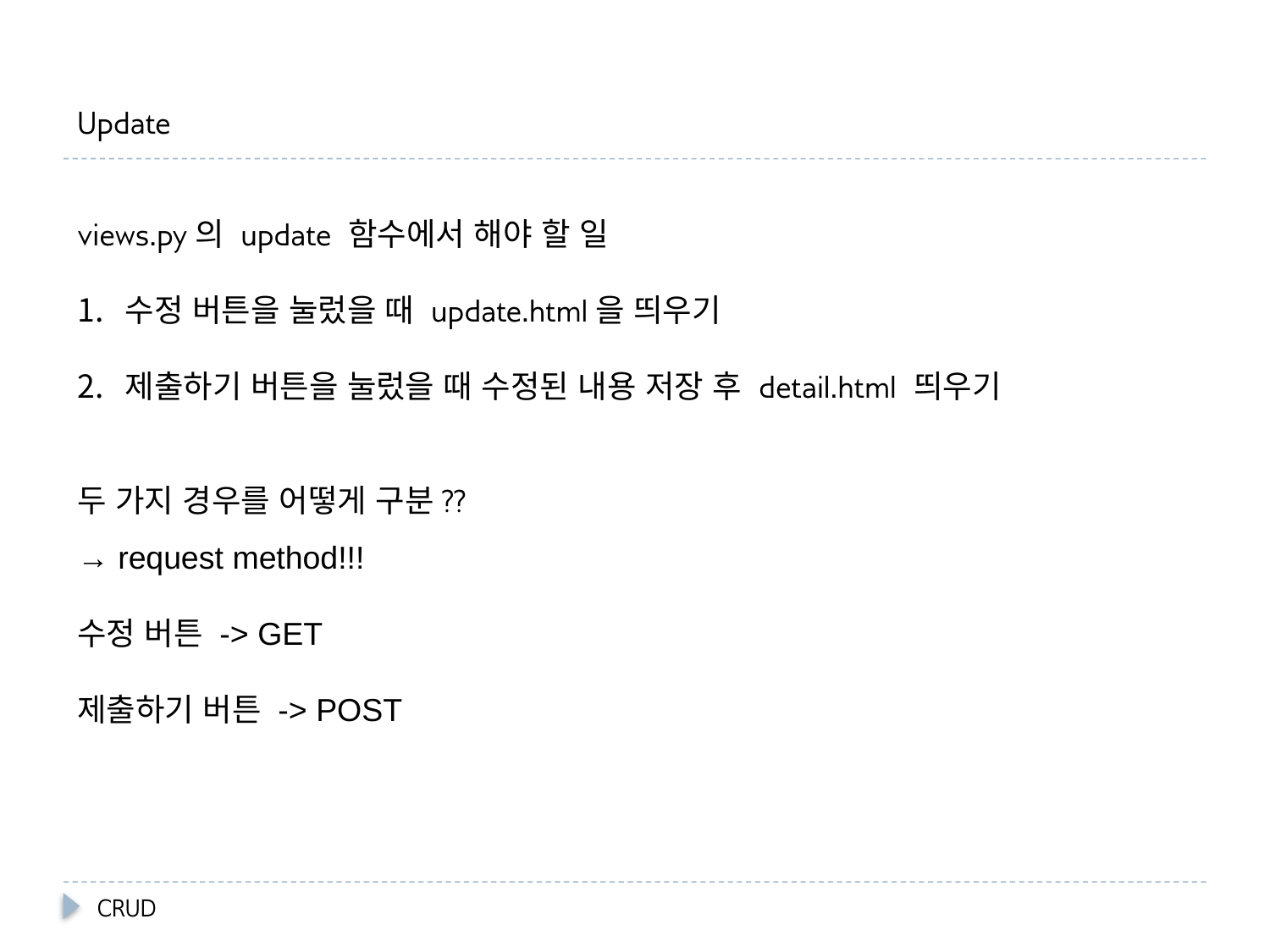

Update
views.py의 update 함수에서 해야 할 일

수정 버튼을 눌렀을 때 update.html을 띄우기

제출하기 버튼을 눌렀을 때 수정된 내용 저장 후 detail.html 띄우기

두 가지 경우를 어떻게 구분??

→ request method!!!

수정 버튼 -> GET

제출하기 버튼 -> POST

CRUD